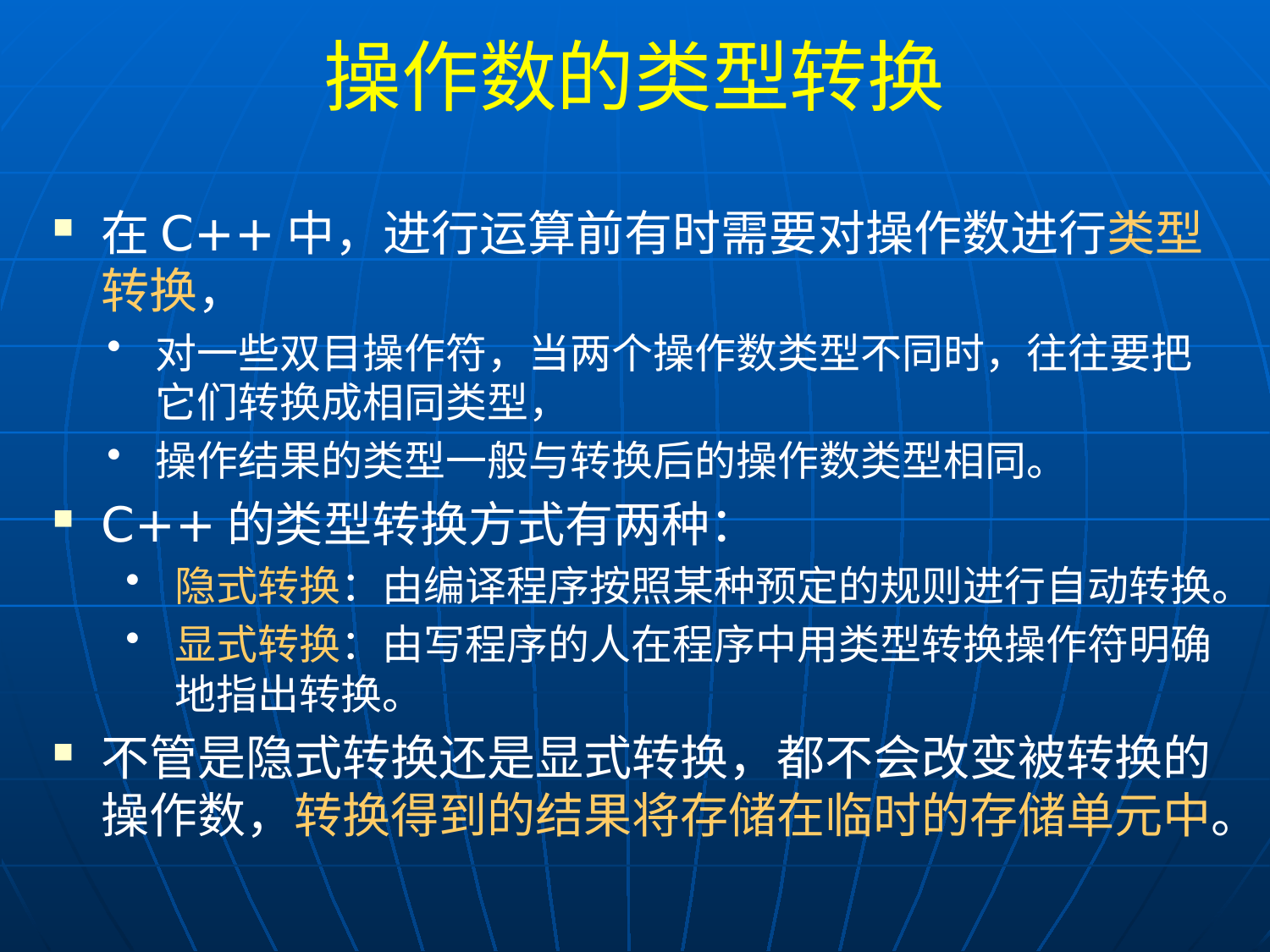

# 操作数的类型转换
在C++中，进行运算前有时需要对操作数进行类型转换，
对一些双目操作符，当两个操作数类型不同时，往往要把它们转换成相同类型，
操作结果的类型一般与转换后的操作数类型相同。
C++的类型转换方式有两种：
隐式转换：由编译程序按照某种预定的规则进行自动转换。
显式转换：由写程序的人在程序中用类型转换操作符明确地指出转换。
不管是隐式转换还是显式转换，都不会改变被转换的操作数，转换得到的结果将存储在临时的存储单元中。